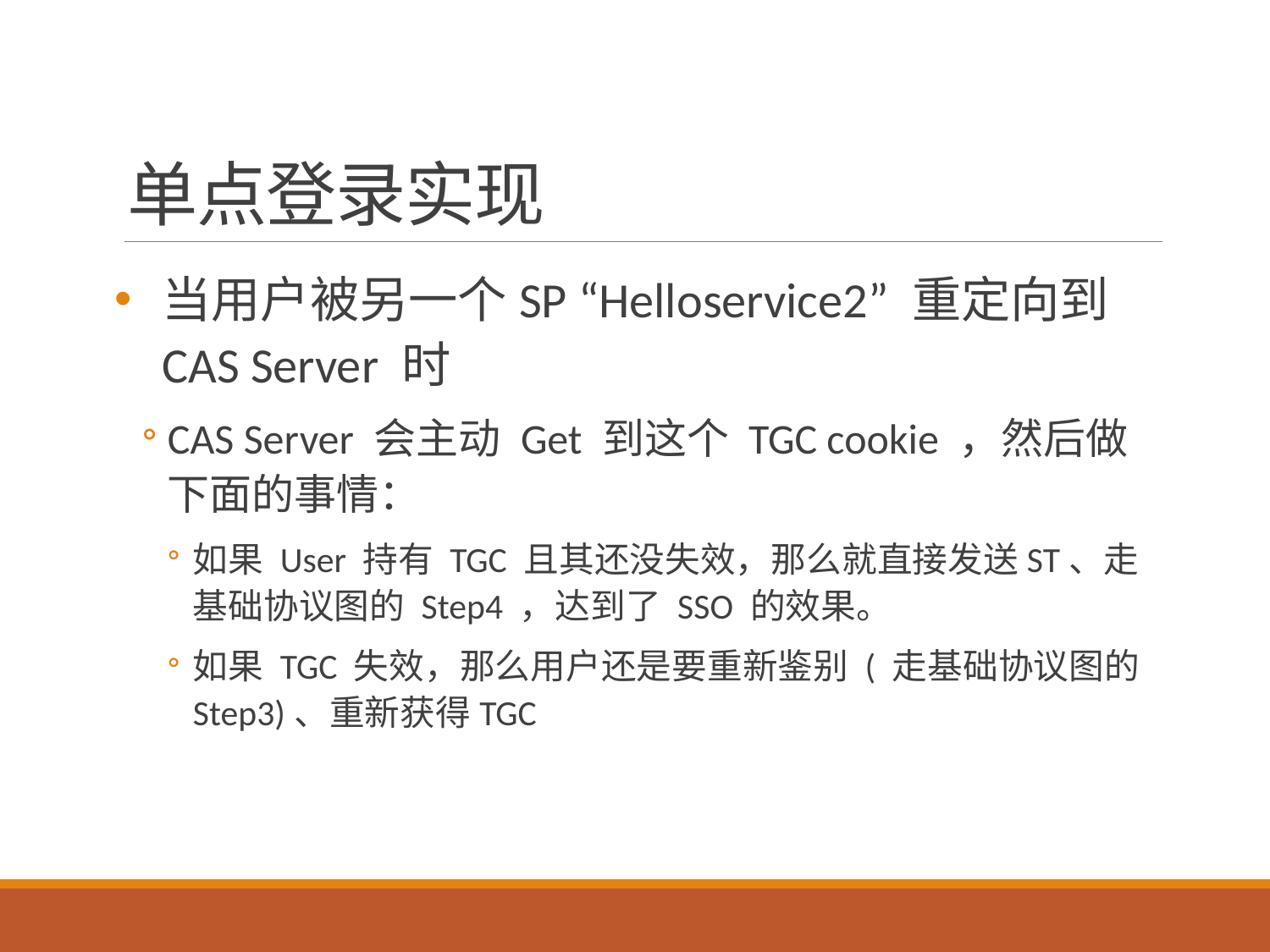

# 单点登录实现
当用户被另一个SP “Helloservice2” 重定向到 CAS Server 时
CAS Server 会主动 Get 到这个 TGC cookie ，然后做下面的事情：
如果 User 持有 TGC 且其还没失效，那么就直接发送ST、走基础协议图的 Step4 ，达到了 SSO 的效果。
如果 TGC 失效，那么用户还是要重新鉴别 ( 走基础协议图的 Step3)、重新获得TGC

15